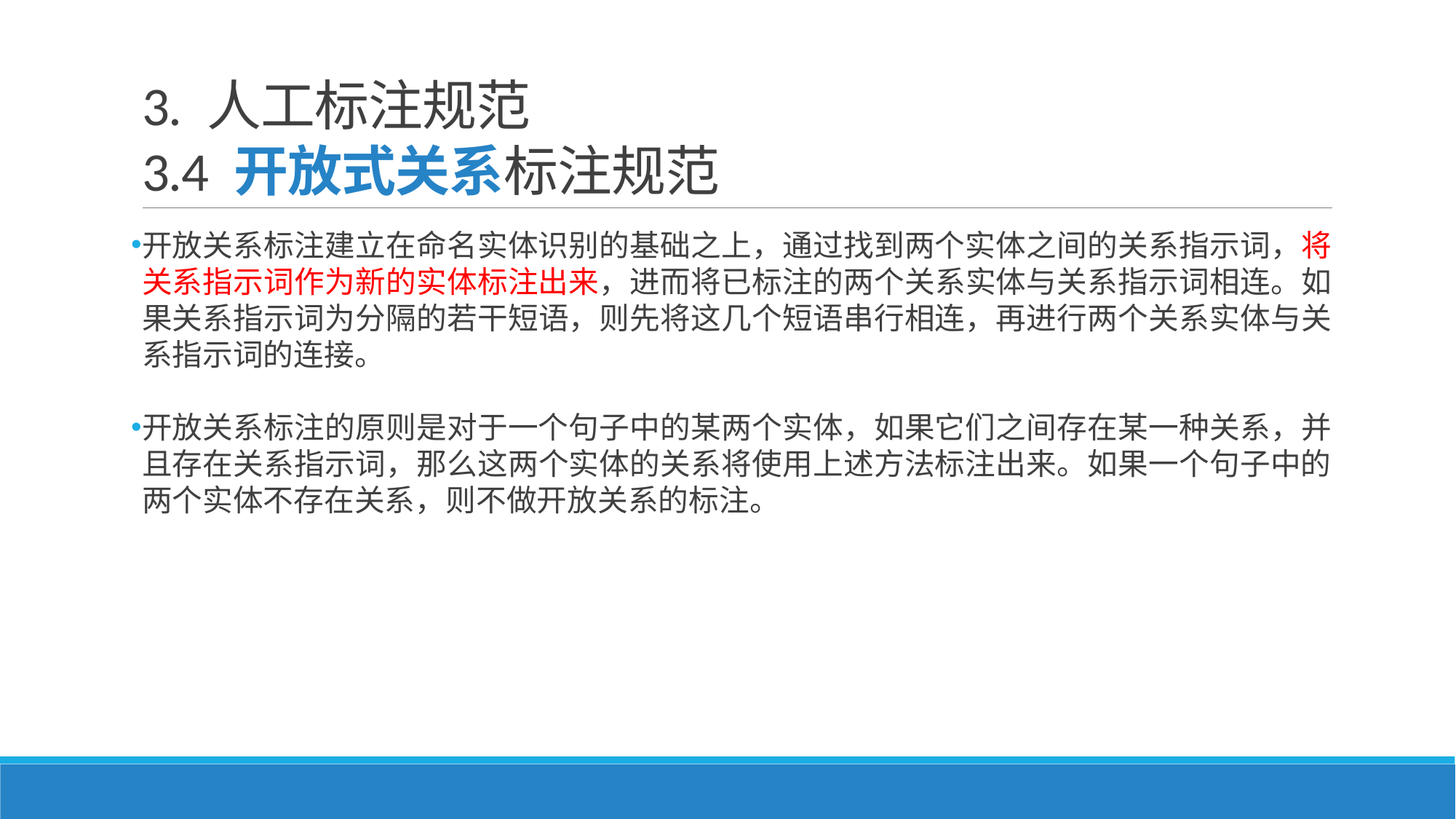

# 3. 人工标注规范 3.4 开放式关系标注规范
开放关系标注建立在命名实体识别的基础之上，通过找到两个实体之间的关系指示词，将关系指示词作为新的实体标注出来，进而将已标注的两个关系实体与关系指示词相连。如果关系指示词为分隔的若干短语，则先将这几个短语串行相连，再进行两个关系实体与关系指示词的连接。

开放关系标注的原则是对于一个句子中的某两个实体，如果它们之间存在某一种关系，并且存在关系指示词，那么这两个实体的关系将使用上述方法标注出来。如果一个句子中的两个实体不存在关系，则不做开放关系的标注。